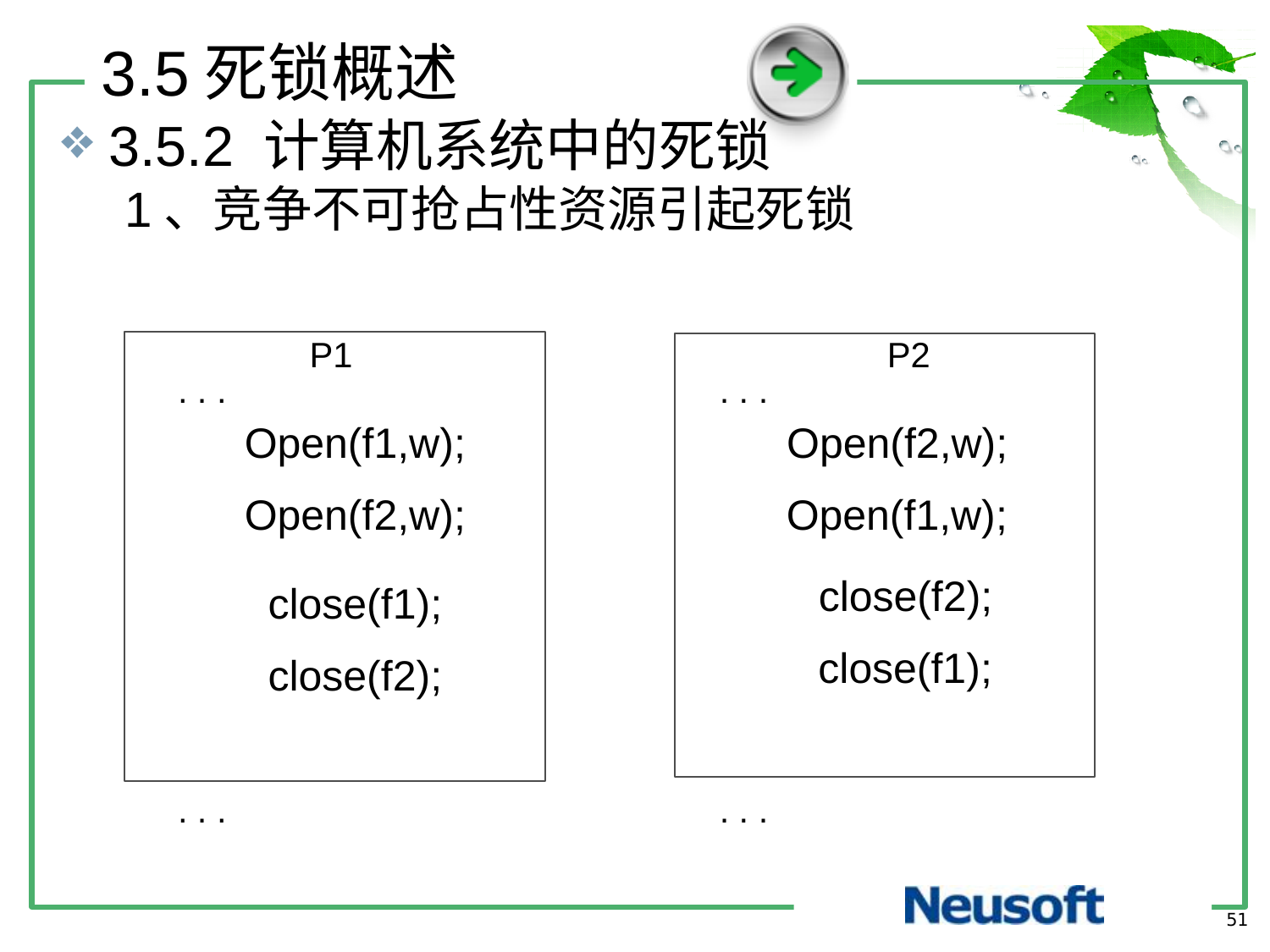

3.5死锁概述
3.5.2 计算机系统中的死锁
1、竞争不可抢占性资源引起死锁
P1
P2

. . .
. . .
Open(f1,w);
Open(f2,w);
Open(f2,w);
Open(f1,w);
. . .
. . .
close(f2);
close(f1);
close(f1);
close(f2);
51